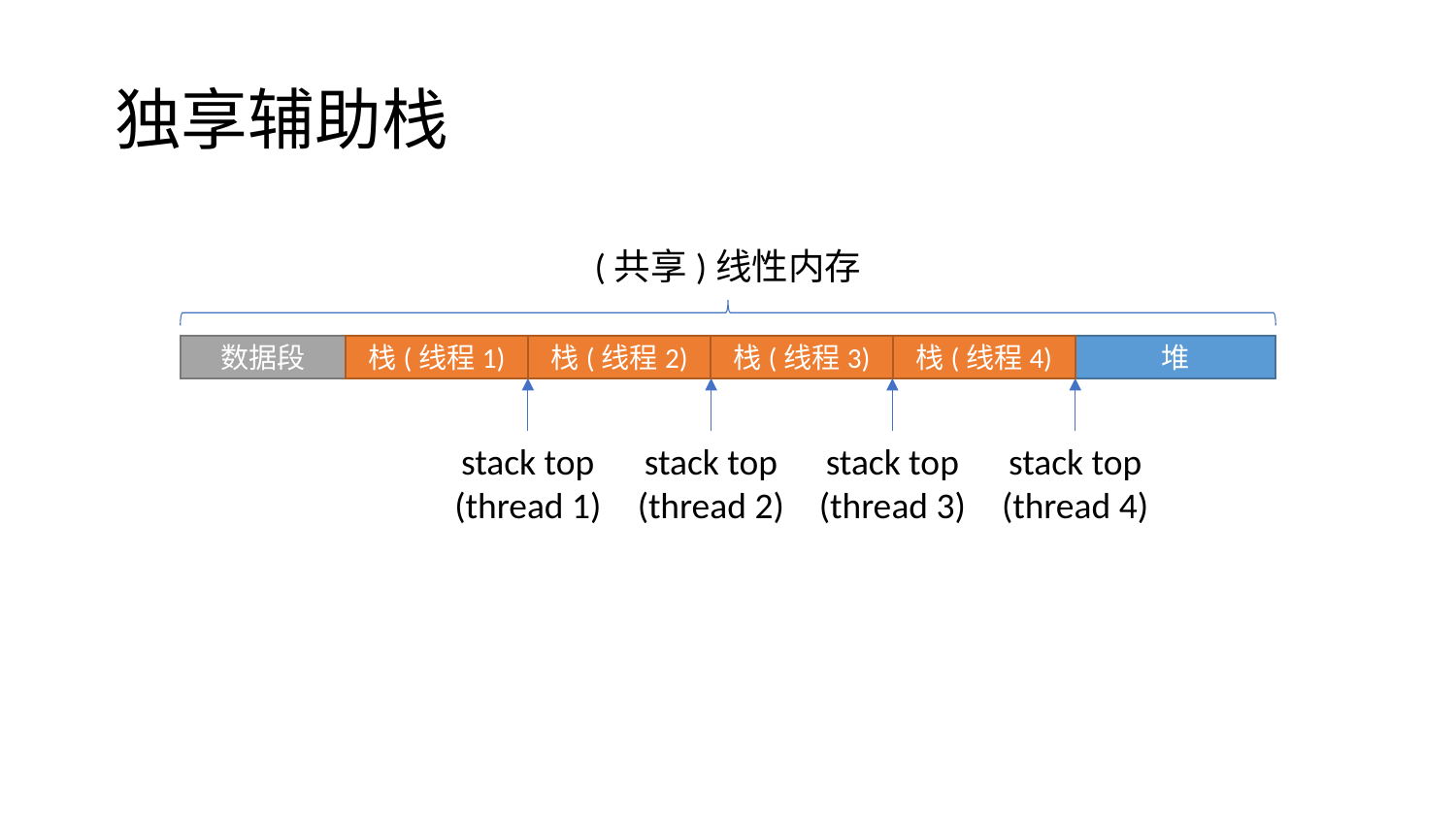

# 独享辅助栈
(共享)线性内存
栈(线程4)
栈(线程2)
栈(线程3)
数据段
栈(线程1)
堆

stack top
(thread 1)
stack top
(thread 2)
stack top
(thread 3)
stack top
(thread 4)